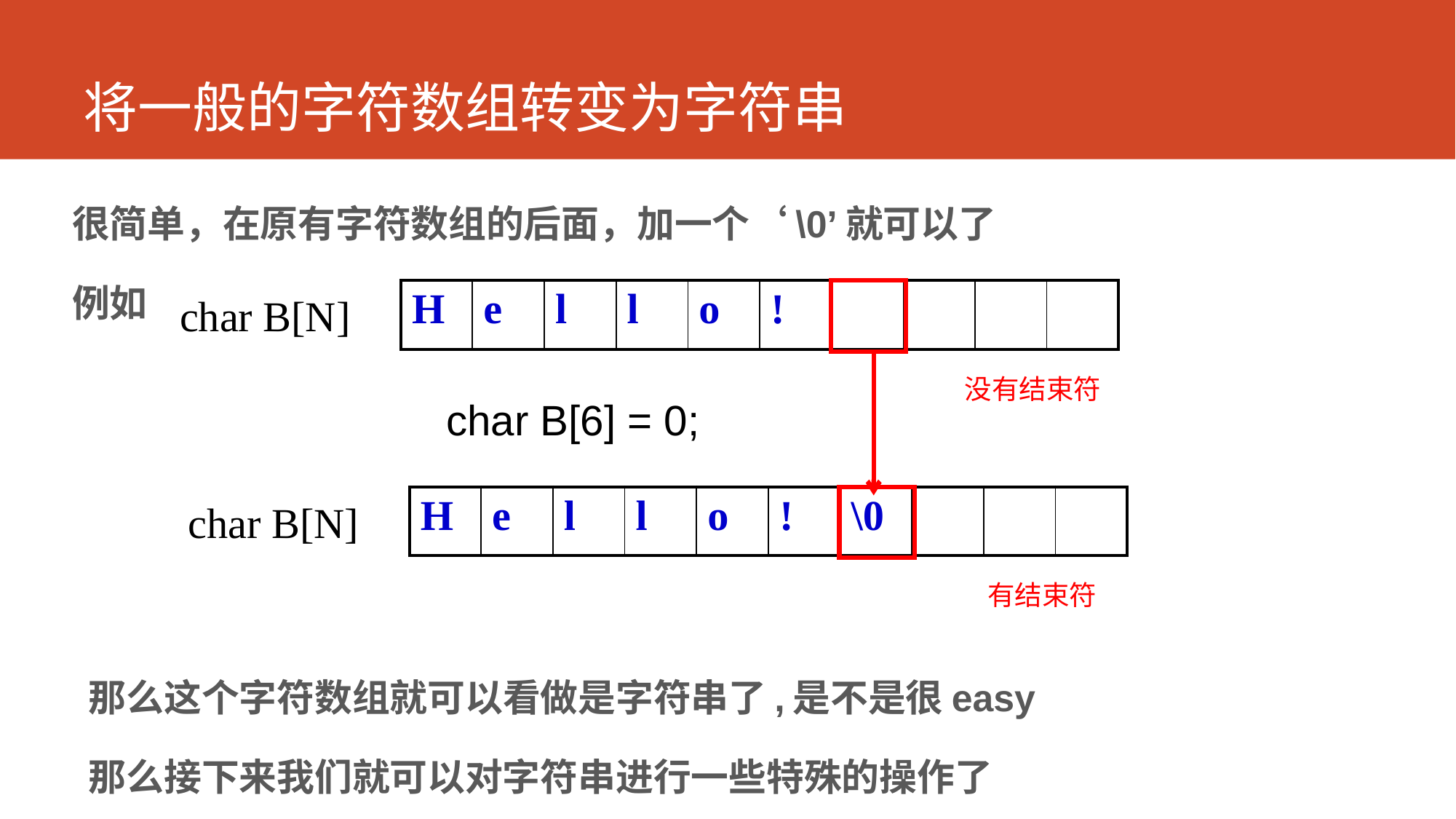

# 将一般的字符数组转变为字符串
很简单，在原有字符数组的后面，加一个‘\0’就可以了
例如

 那么这个字符数组就可以看做是字符串了,是不是很easy
 那么接下来我们就可以对字符串进行一些特殊的操作了

| H | e | l | l | o | ! |  |  |  |  |
| --- | --- | --- | --- | --- | --- | --- | --- | --- | --- |

char B[N]
没有结束符
char B[6] = 0;
| H | e | l | l | o | ! | \0 |  |  |  |
| --- | --- | --- | --- | --- | --- | --- | --- | --- | --- |

char B[N]
有结束符